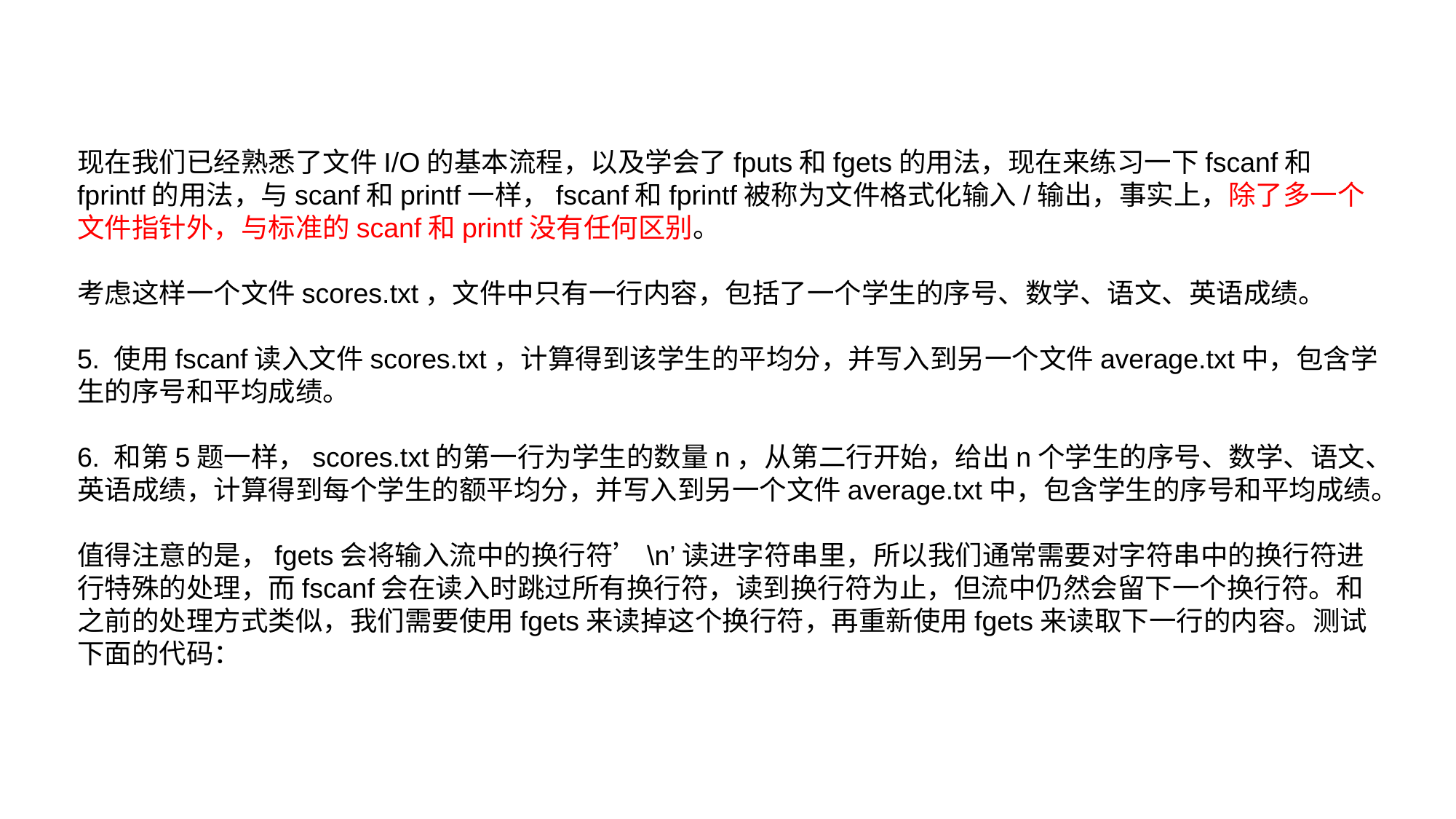

现在我们已经熟悉了文件I/O的基本流程，以及学会了fputs和fgets的用法，现在来练习一下fscanf和fprintf的用法，与scanf和printf一样，fscanf和fprintf被称为文件格式化输入/输出，事实上，除了多一个文件指针外，与标准的scanf和printf没有任何区别。

考虑这样一个文件scores.txt，文件中只有一行内容，包括了一个学生的序号、数学、语文、英语成绩。

5. 使用fscanf读入文件scores.txt，计算得到该学生的平均分，并写入到另一个文件average.txt中，包含学生的序号和平均成绩。

6. 和第5题一样，scores.txt的第一行为学生的数量n，从第二行开始，给出n个学生的序号、数学、语文、英语成绩，计算得到每个学生的额平均分，并写入到另一个文件average.txt中，包含学生的序号和平均成绩。

值得注意的是，fgets会将输入流中的换行符’\n’读进字符串里，所以我们通常需要对字符串中的换行符进行特殊的处理，而fscanf会在读入时跳过所有换行符，读到换行符为止，但流中仍然会留下一个换行符。和之前的处理方式类似，我们需要使用fgets来读掉这个换行符，再重新使用fgets来读取下一行的内容。测试下面的代码：